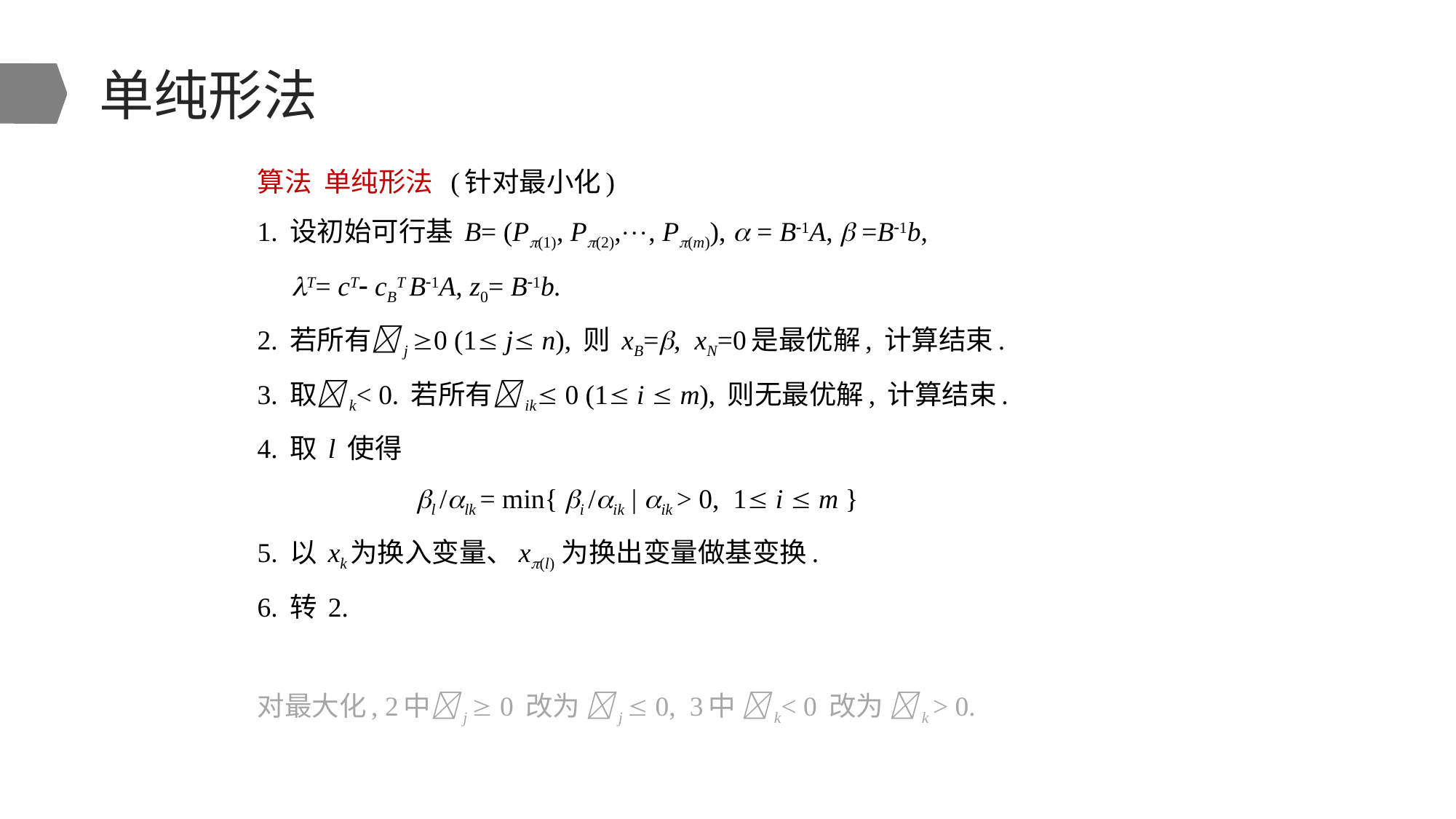

# 单纯形法
47
算法  单纯形法  (针对最小化)
1. 设初始可行基 B= (Pπ(1), Pπ(2),…, Pπ(m)), α = B−1A, β =B−1b,
     λT= cT− cBT B−1A, z0= B−1b.
2. 若所有λj ≥0 (1≤ j≤ n), 则 xB=β,  xN=0是最优解, 计算结束.
3. 取λk< 0. 若所有αik≤ 0 (1≤ i ≤ m), 则无最优解, 计算结束.
4. 取 l 使得
                       βl /αlk = min{ βi /αik | αik > 0,  1≤ i ≤ m }
5. 以 xk为换入变量、xπ(l) 为换出变量做基变换.
6. 转 2.

对最大化, 2中λj ≥ 0 改为 λj ≤ 0,  3中 λk< 0 改为 λk > 0.